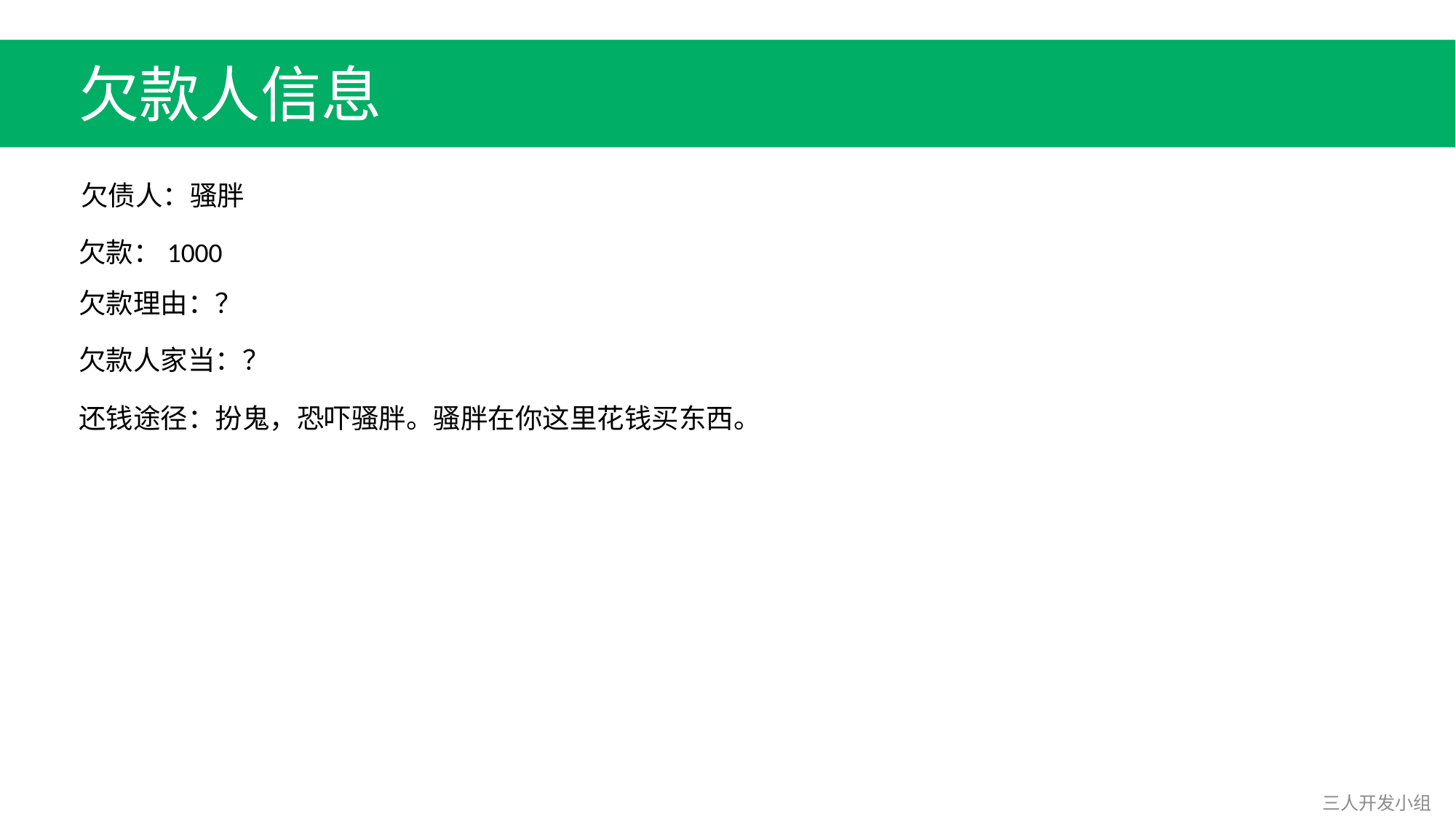

欠款人信息
欠债人：骚胖
欠款：1000
欠款理由：？
欠款人家当：？
还钱途径：扮鬼，恐吓骚胖。骚胖在你这里花钱买东西。
三人开发小组